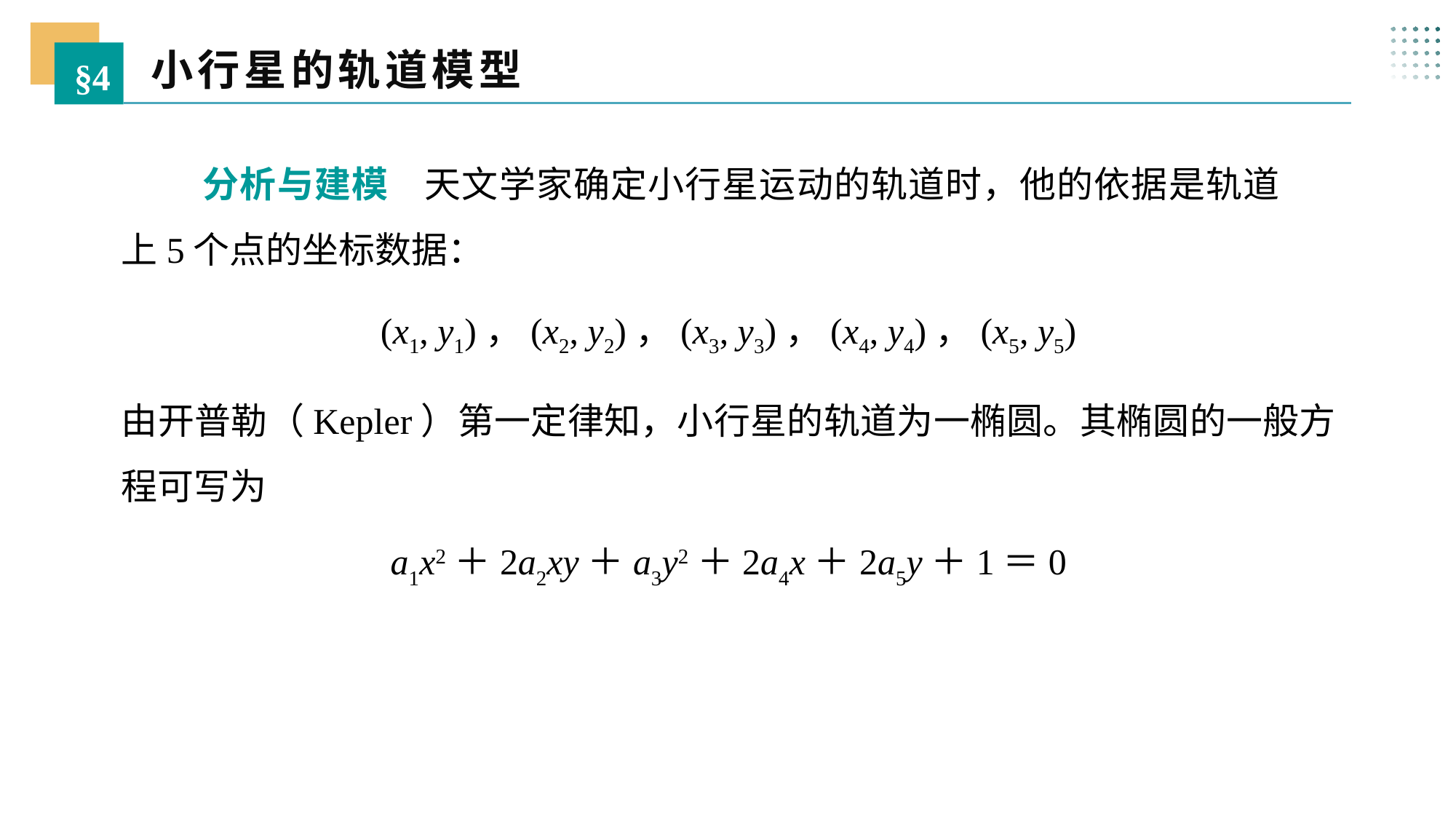

小行星的轨道模型
§4
        分析与建模    天文学家确定小行星运动的轨道时，他的依据是轨道上5个点的坐标数据：
(x1, y1)，(x2, y2)，(x3, y3)，(x4, y4)，(x5, y5)
由开普勒（Kepler）第一定律知，小行星的轨道为一椭圆。其椭圆的一般方程可写为
a1x2＋2a2xy＋a3y2＋2a4x＋2a5y＋1＝0